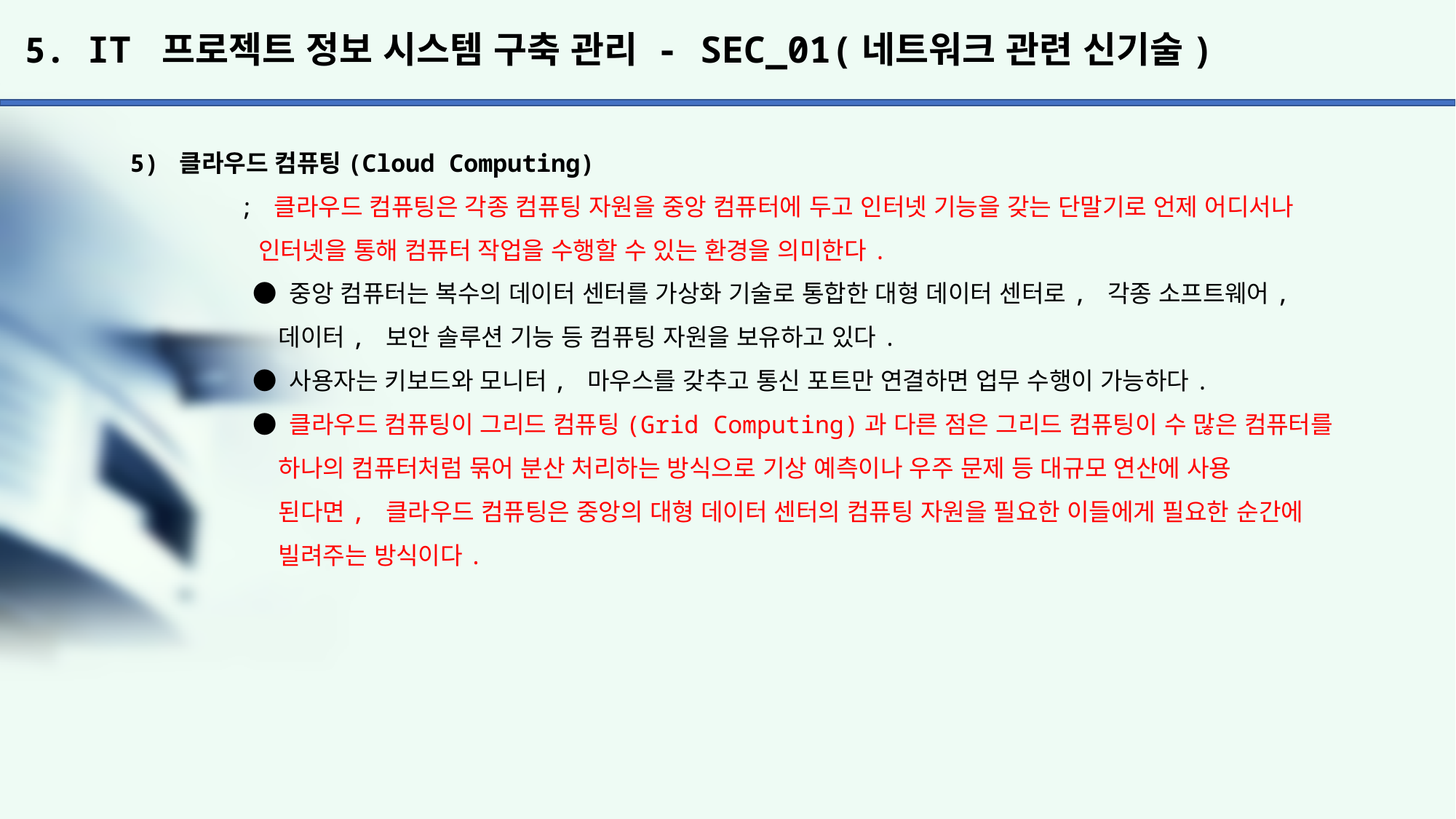

# 5. IT 프로젝트 정보 시스템 구축 관리 - SEC_01(네트워크 관련 신기술)
5) 클라우드 컴퓨팅(Cloud Computing)
	; 클라우드 컴퓨팅은 각종 컴퓨팅 자원을 중앙 컴퓨터에 두고 인터넷 기능을 갖는 단말기로 언제 어디서나
	  인터넷을 통해 컴퓨터 작업을 수행할 수 있는 환경을 의미한다.
	  ● 중앙 컴퓨터는 복수의 데이터 센터를 가상화 기술로 통합한 대형 데이터 센터로, 각종 소프트웨어,
	     데이터, 보안 솔루션 기능 등 컴퓨팅 자원을 보유하고 있다.
	  ● 사용자는 키보드와 모니터, 마우스를 갖추고 통신 포트만 연결하면 업무 수행이 가능하다.
	  ● 클라우드 컴퓨팅이 그리드 컴퓨팅(Grid Computing)과 다른 점은 그리드 컴퓨팅이 수 많은 컴퓨터를
	     하나의 컴퓨터처럼 묶어 분산 처리하는 방식으로 기상 예측이나 우주 문제 등 대규모 연산에 사용
	     된다면, 클라우드 컴퓨팅은 중앙의 대형 데이터 센터의 컴퓨팅 자원을 필요한 이들에게 필요한 순간에
	     빌려주는 방식이다.